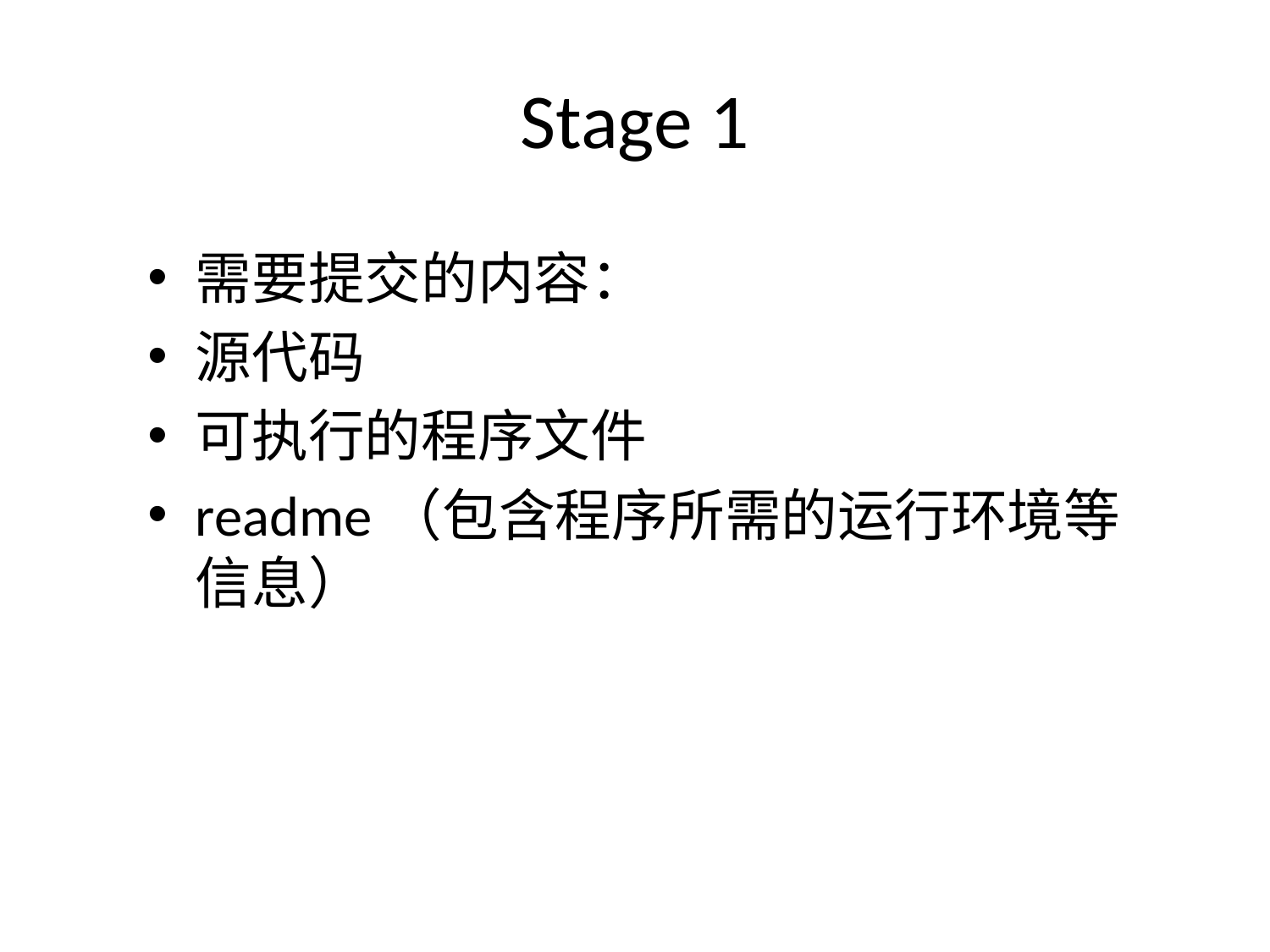

# Stage 1
需要提交的内容：
源代码
可执行的程序文件
readme（包含程序所需的运行环境等信息）